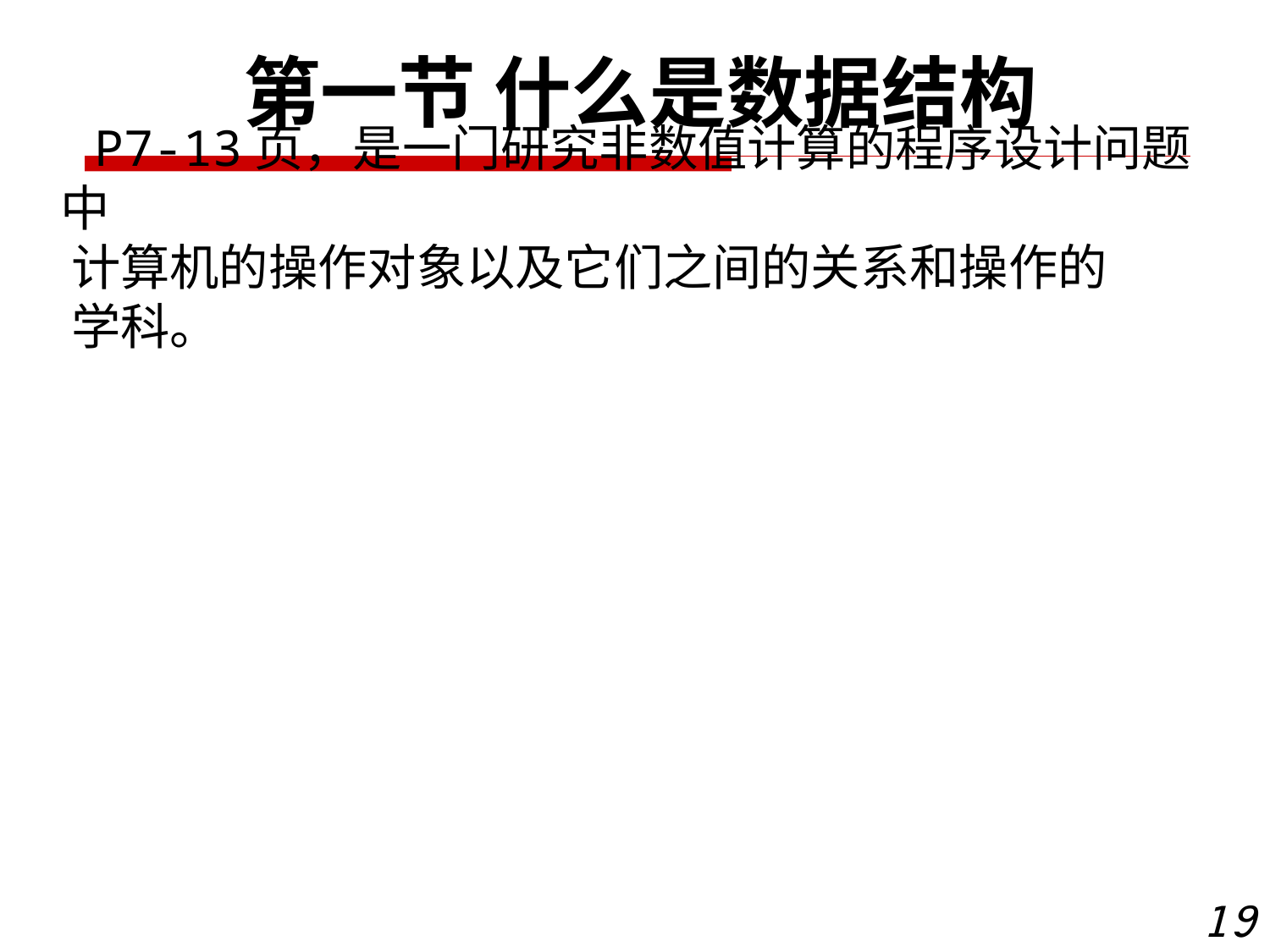

第一节 什么是数据结构
 P7-13页，是一门研究非数值计算的程序设计问题中
 计算机的操作对象以及它们之间的关系和操作的
 学科。
19